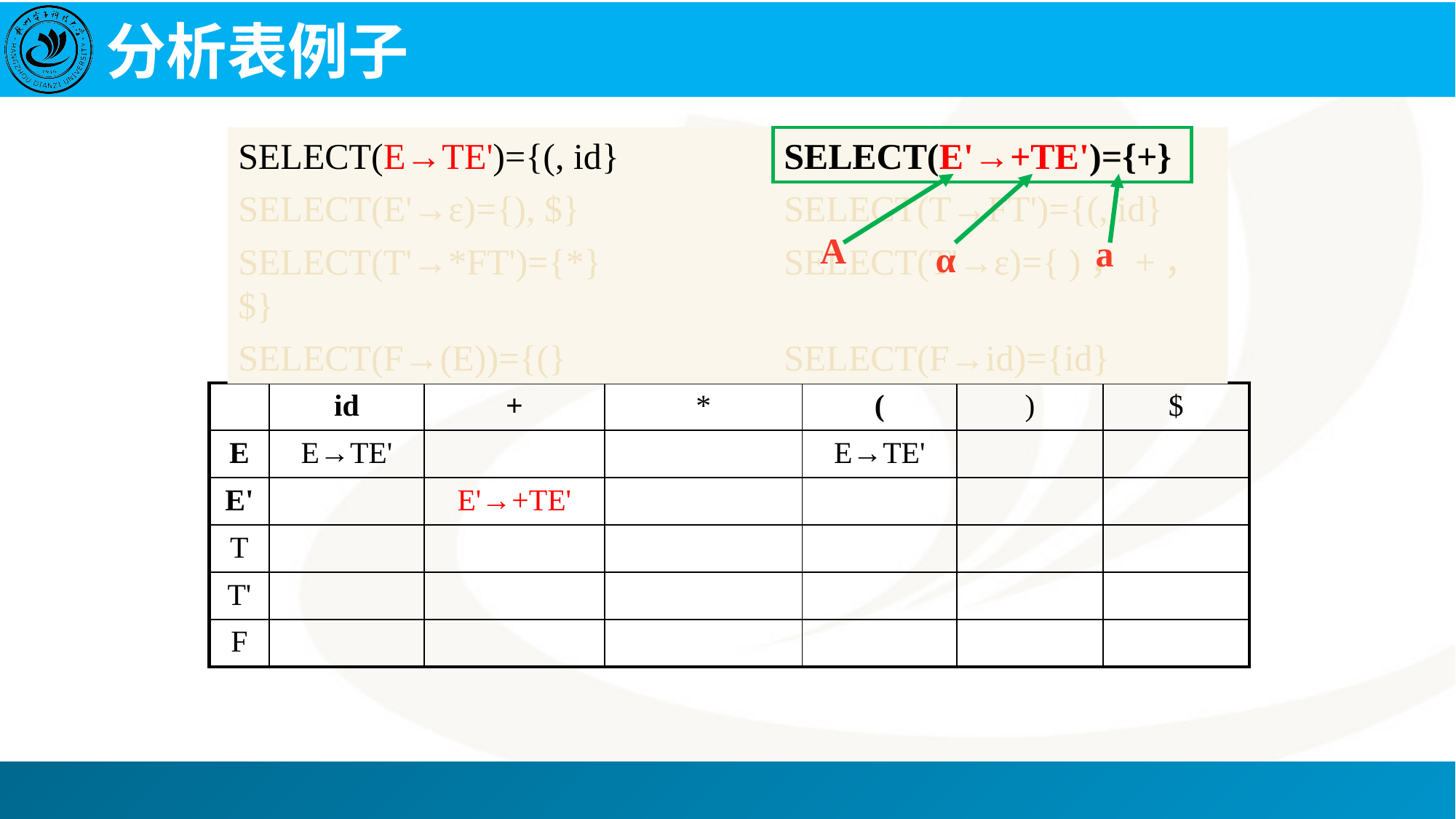

# 分析表例子

A
a
α
SELECT(E→TE')={(, id}		SELECT(E'→+TE')={+}
SELECT(E'→ε)={), $}		SELECT(T→FT')={(, id}
SELECT(T'→*FT')={*}		SELECT(T'→ε)={ )，+，$}
SELECT(F→(E))={(}		SELECT(F→id)={id}
|  | id | + | \* | ( | ) | $ |
| --- | --- | --- | --- | --- | --- | --- |
| E | E→TE' |  |  | E→TE' |  |  |
| E' |  | E'→+TE' |  |  |  |  |
| T |  |  |  |  |  |  |
| T' |  |  |  |  |  |  |
| F |  |  |  |  |  |  |
69